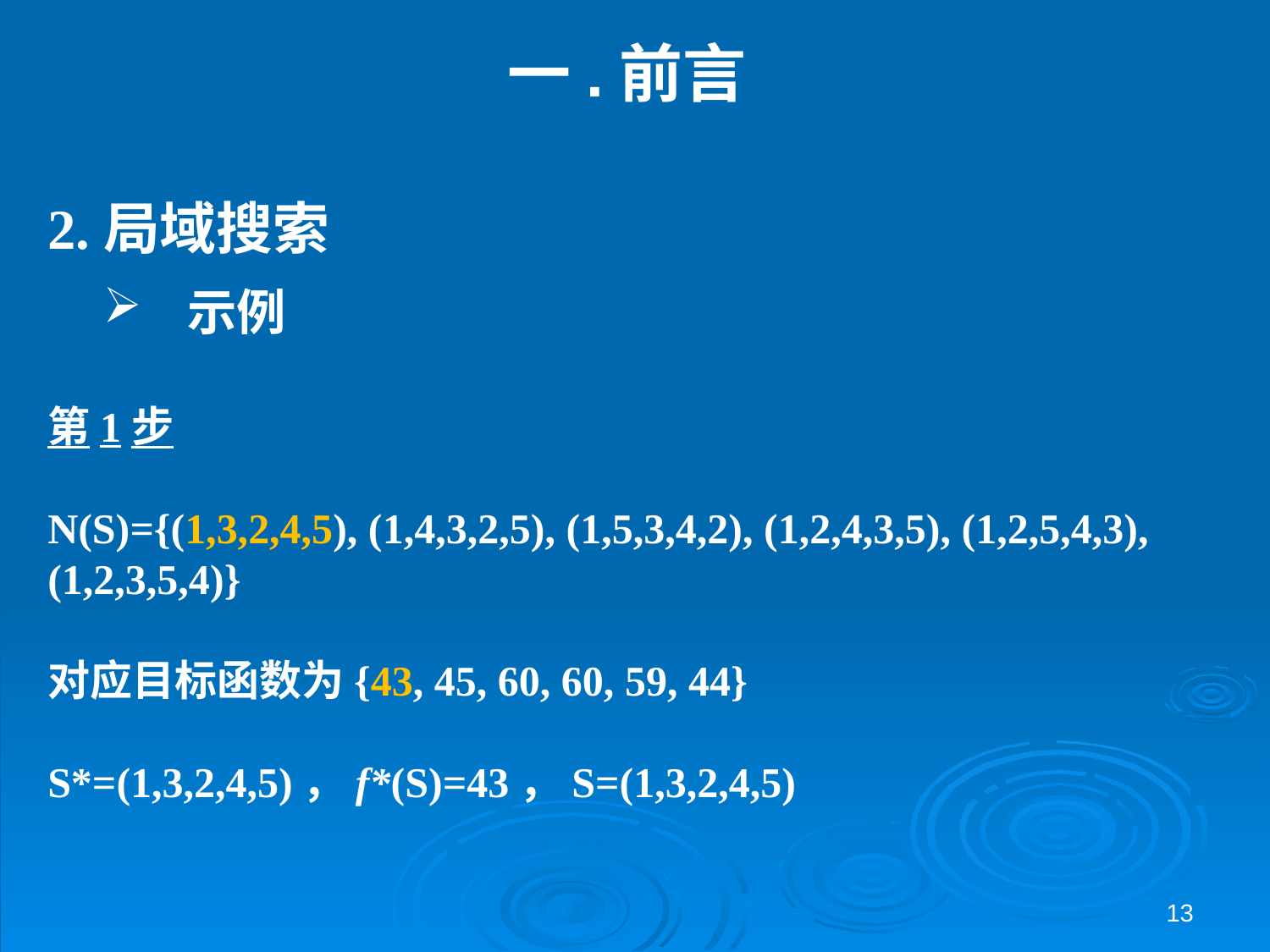

# 一.前言
2.局域搜索
示例

第1步

N(S)={(1,3,2,4,5), (1,4,3,2,5), (1,5,3,4,2), (1,2,4,3,5), (1,2,5,4,3), (1,2,3,5,4)}

对应目标函数为{43, 45, 60, 60, 59, 44}

S*=(1,3,2,4,5)，f*(S)=43，S=(1,3,2,4,5)

13